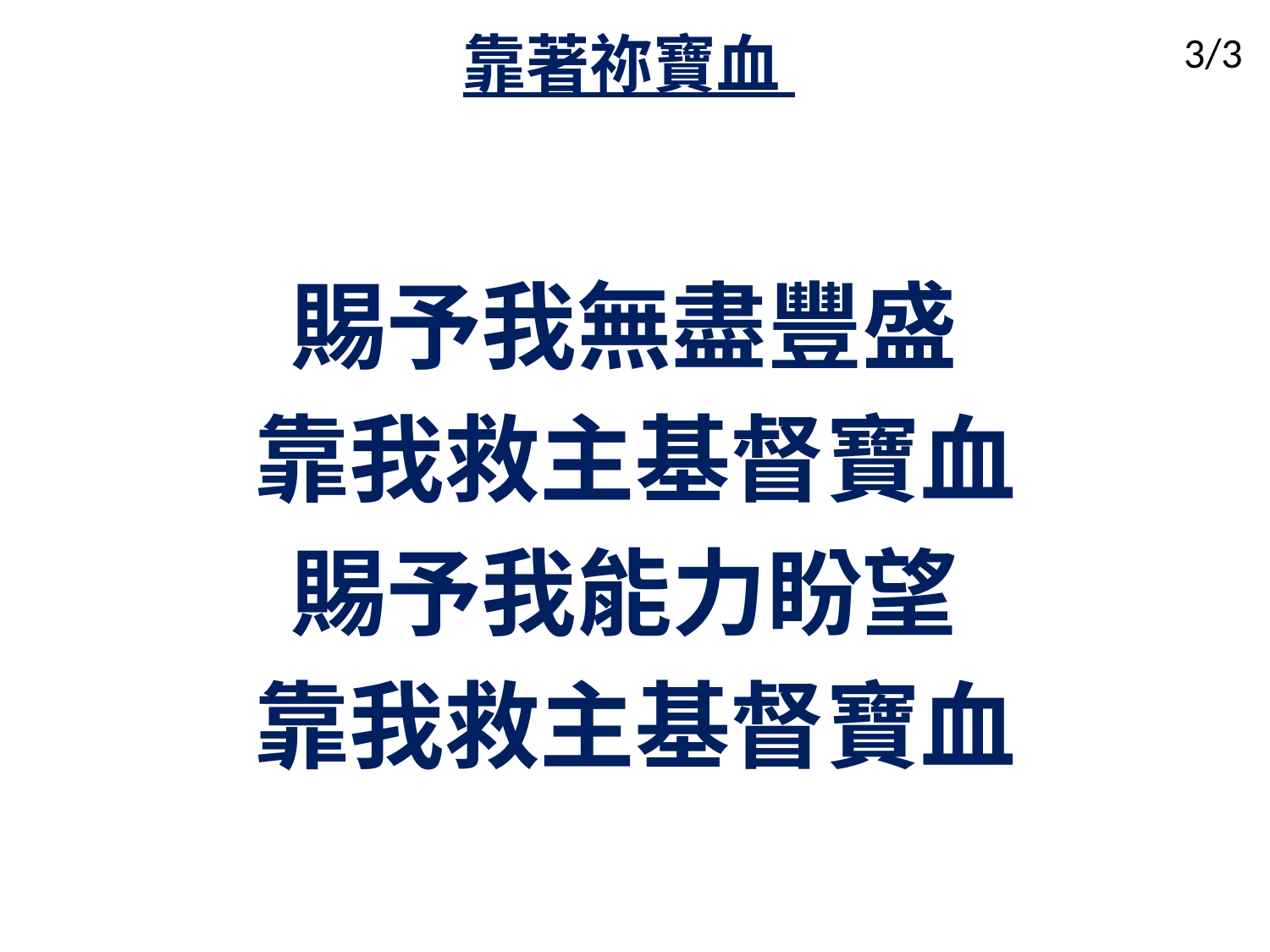

# 靠著祢寶血
3/3
賜予我無盡豐盛
靠我救主基督寶血
賜予我能力盼望
靠我救主基督寶血